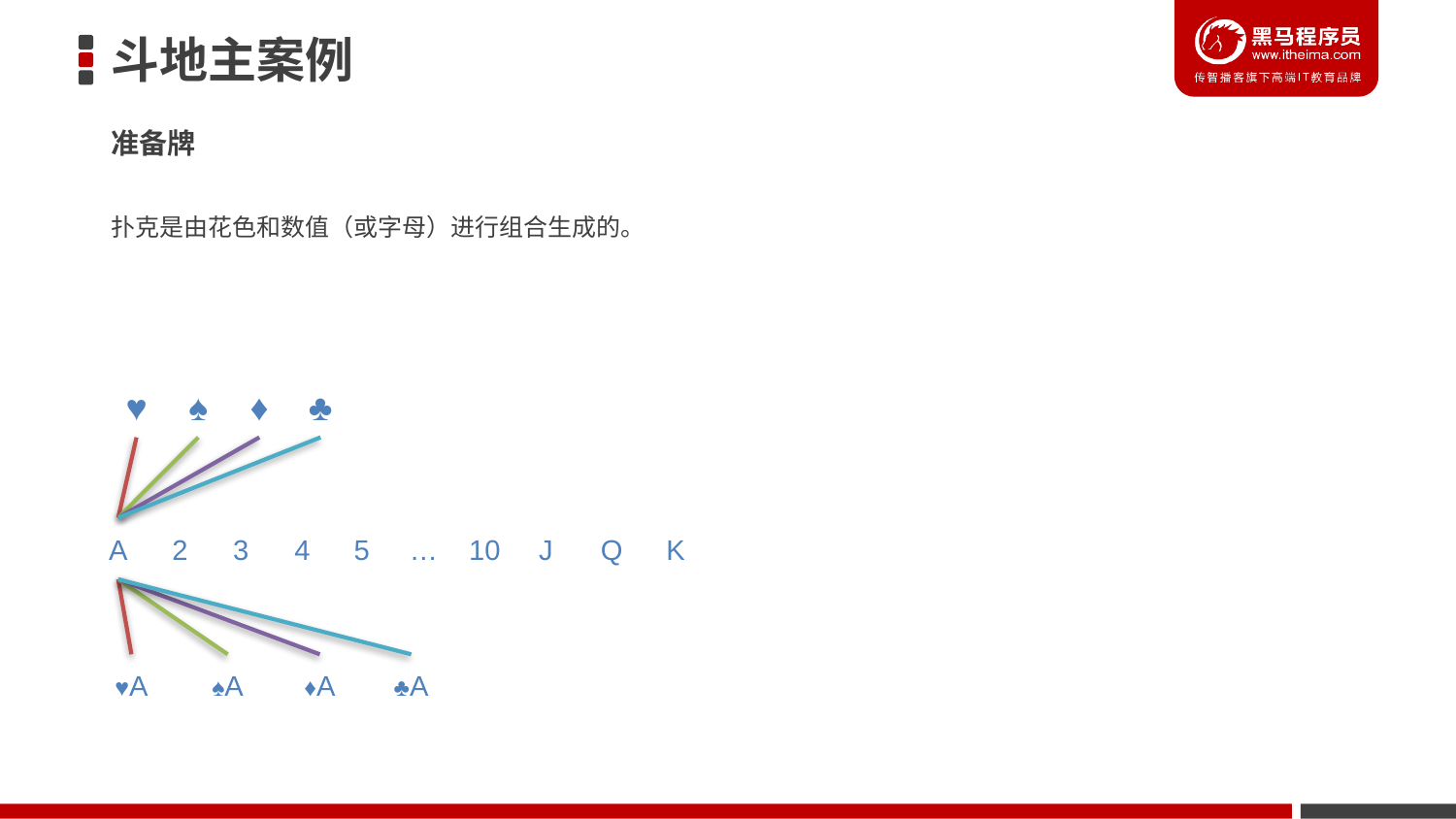

# 斗地主案例
准备牌
扑克是由花色和数值（或字母）进行组合生成的。
♥
♠
♦
♣
A
2
3
4
5
…
10
J
Q
K
♥A
♠A
♦A
♣A